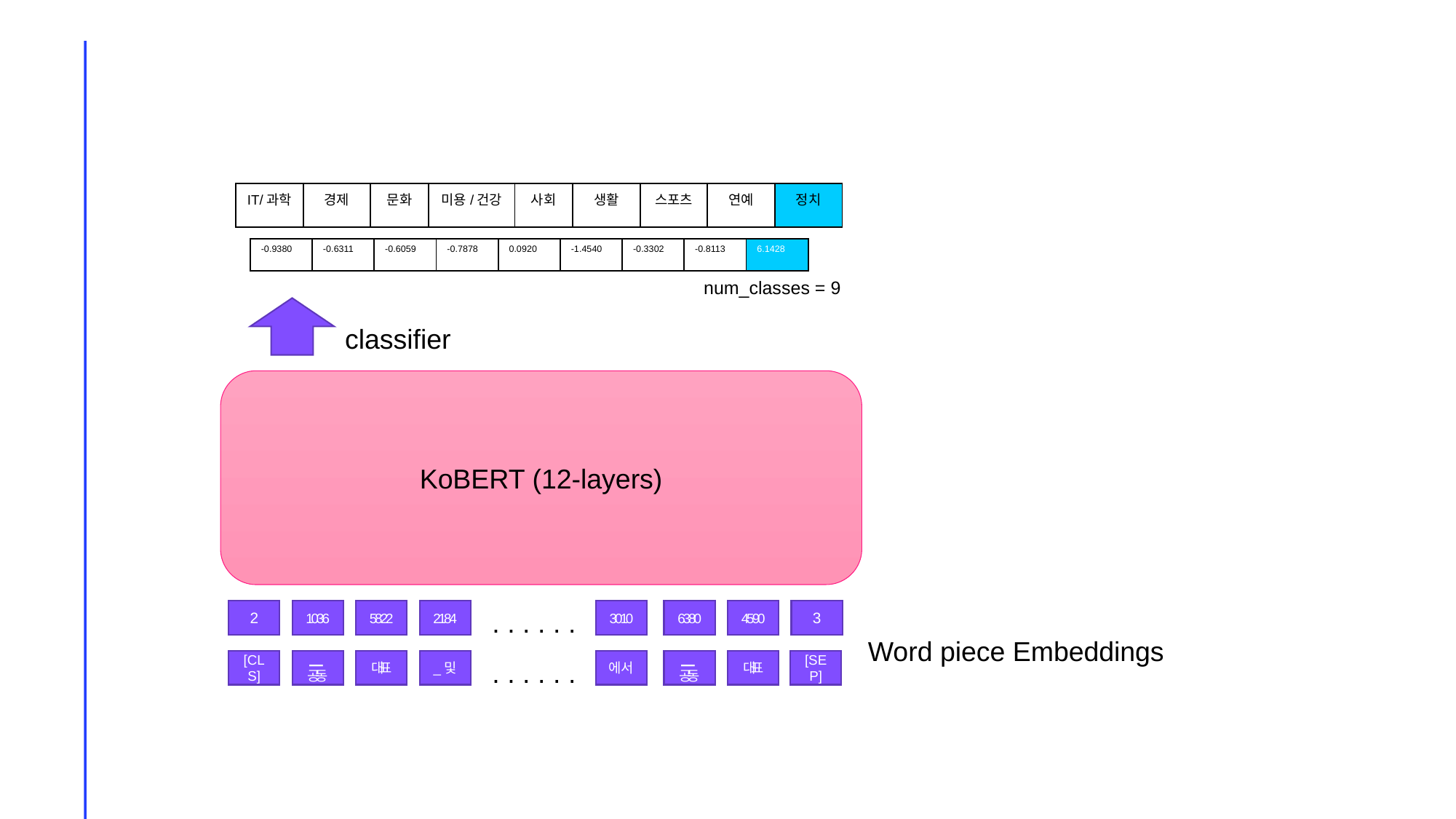

모델 알고리즘
| IT/과학 | 경제 | 문화 | 미용/건강 | 사회 | 생활 | 스포츠 | 연예 | 정치 |
| --- | --- | --- | --- | --- | --- | --- | --- | --- |
| -0.9380 | -0.6311 | -0.6059 | -0.7878 | 0.0920 | -1.4540 | -0.3302 | -0.8113 | 6.1428 |
| --- | --- | --- | --- | --- | --- | --- | --- | --- |
num_classes = 9

classifier
KoBERT (12-layers)
2
1036
5822
2184
. . . . . .
3010
6380
4590
3
Word piece Embeddings
[CLS]
▁공동
대표
_및
. . . . . .
에서
▁공동
대표
[SEP]